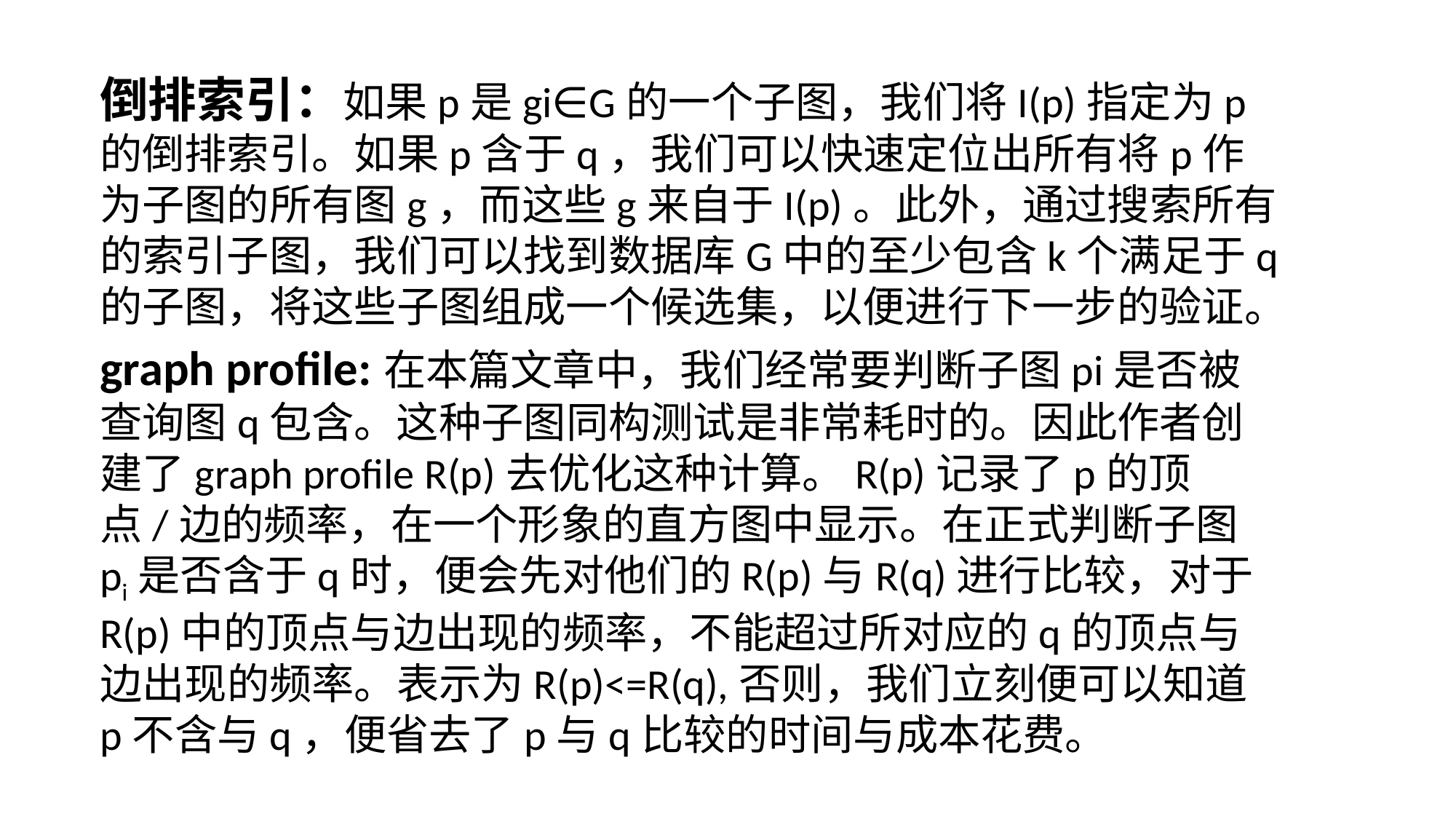

倒排索引：如果p是gi∈G的一个子图，我们将I(p)指定为p的倒排索引。如果p含于q，我们可以快速定位出所有将p作为子图的所有图g，而这些g来自于I(p)。此外，通过搜索所有的索引子图，我们可以找到数据库G中的至少包含k个满足于q的子图，将这些子图组成一个候选集，以便进行下一步的验证。
graph profile:在本篇文章中，我们经常要判断子图pi是否被查询图q包含。这种子图同构测试是非常耗时的。因此作者创建了graph profile R(p)去优化这种计算。R(p)记录了p的顶点/边的频率，在一个形象的直方图中显示。在正式判断子图pi是否含于q时，便会先对他们的R(p)与R(q)进行比较，对于R(p)中的顶点与边出现的频率，不能超过所对应的q的顶点与边出现的频率。表示为R(p)<=R(q),否则，我们立刻便可以知道p不含与q，便省去了p与q比较的时间与成本花费。